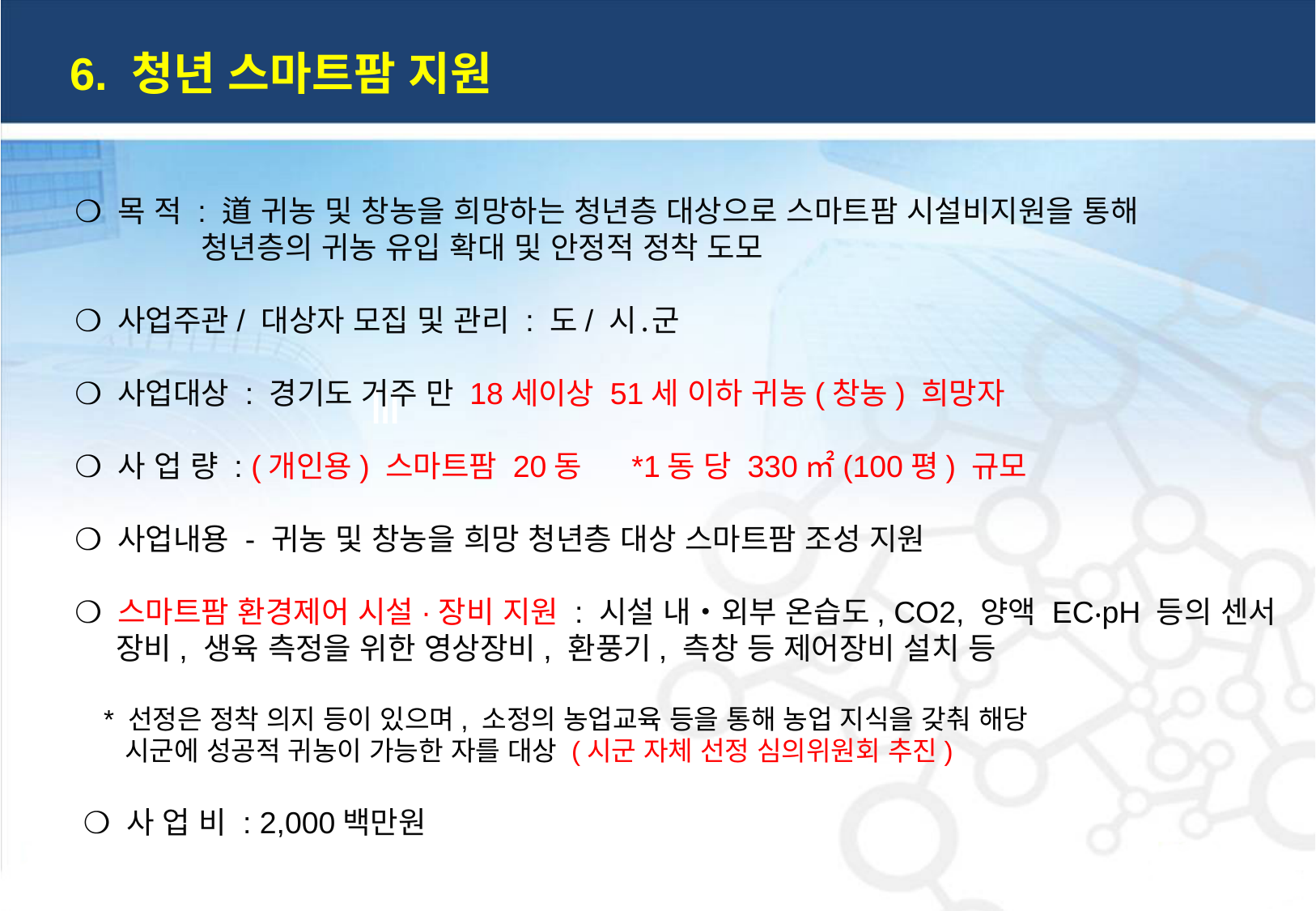

6. 청년 스마트팜 지원
 ❍ 목 적 : 道 귀농 및 창농을 희망하는 청년층 대상으로 스마트팜 시설비지원을 통해
               청년층의 귀농 유입 확대 및 안정적 정착 도모
 ❍ 사업주관/ 대상자 모집 및 관리 : 도/ 시․군
 ❍ 사업대상 : 경기도 거주 만 18세이상 51세 이하 귀농(창농) 희망자
 ❍ 사 업 량 : (개인용) 스마트팜 20동     *1동 당 330㎡(100평) 규모
 ❍ 사업내용 - 귀농 및 창농을 희망 청년층 대상 스마트팜 조성 지원
 ❍ 스마트팜 환경제어 시설·장비 지원 : 시설 내‧외부 온습도, CO2, 양액 EC‧pH 등의 센서
     장비, 생육 측정을 위한 영상장비, 환풍기, 측창 등 제어장비 설치 등

     * 선정은 정착 의지 등이 있으며, 소정의 농업교육 등을 통해 농업 지식을 갖춰 해당
       시군에 성공적 귀농이 가능한 자를 대상 (시군 자체 선정 심의위원회 추진)
  ❍ 사 업 비 : 2,000백만원
Ⅲ